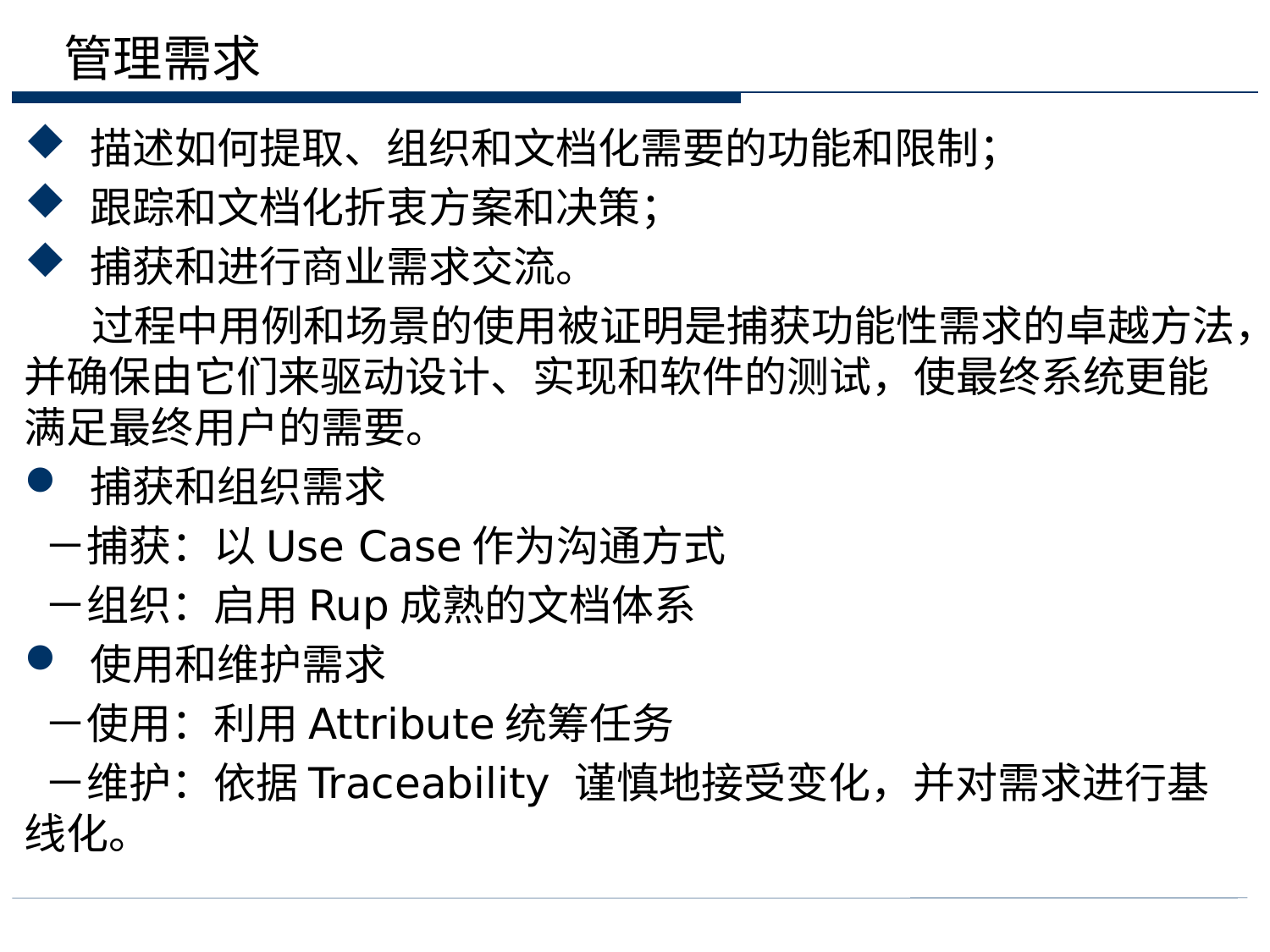

# 管理需求
描述如何提取、组织和文档化需要的功能和限制；
跟踪和文档化折衷方案和决策；
捕获和进行商业需求交流。
      过程中用例和场景的使用被证明是捕获功能性需求的卓越方法，并确保由它们来驱动设计、实现和软件的测试，使最终系统更能满足最终用户的需要。
捕获和组织需求
 －捕获：以Use Case作为沟通方式
 －组织：启用Rup成熟的文档体系
使用和维护需求
 －使用：利用Attribute统筹任务
 －维护：依据Traceability 谨慎地接受变化，并对需求进行基线化。

8